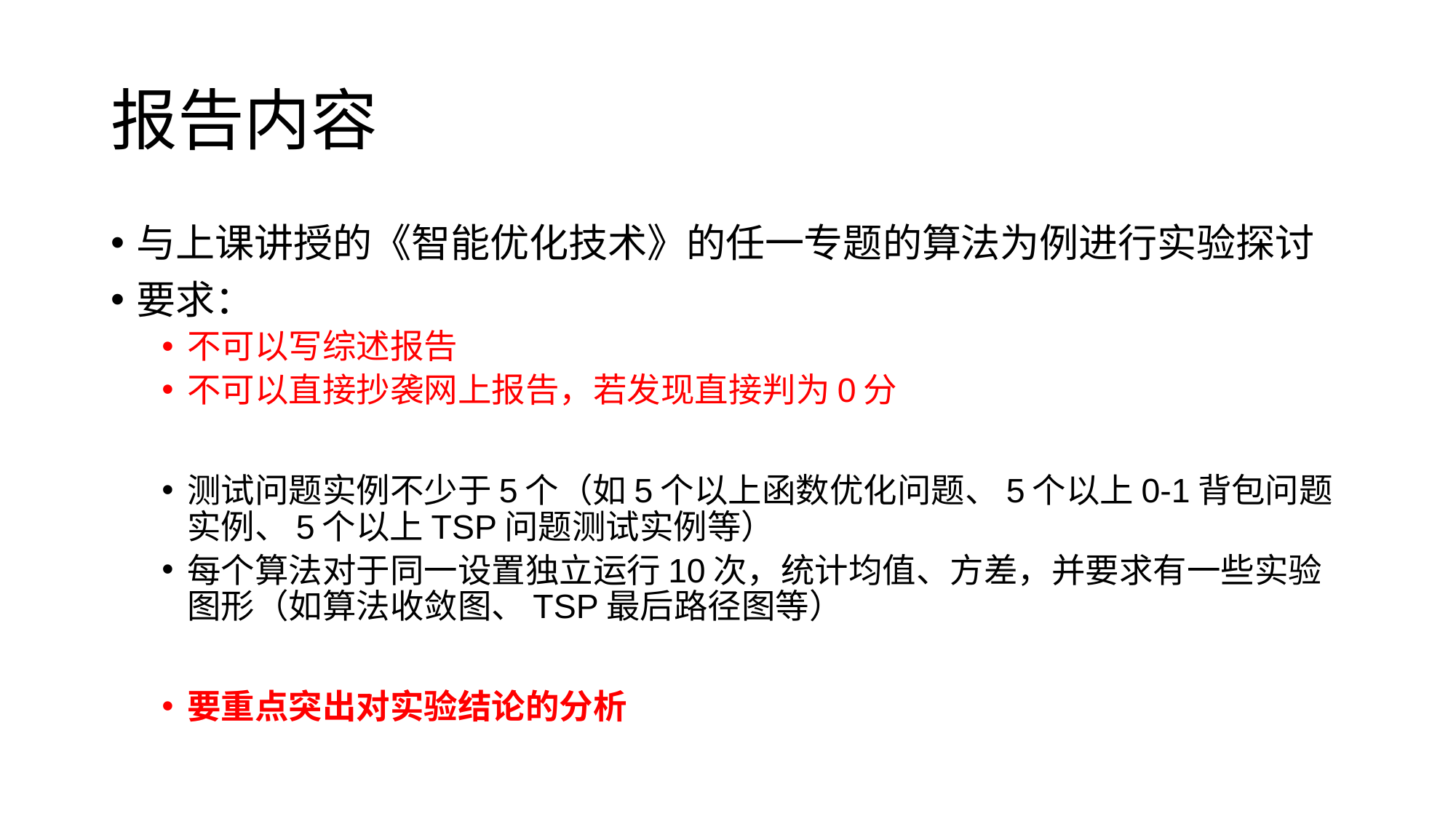

# 报告内容
与上课讲授的《智能优化技术》的任一专题的算法为例进行实验探讨
要求：
不可以写综述报告
不可以直接抄袭网上报告，若发现直接判为0分

测试问题实例不少于5个（如5个以上函数优化问题、5个以上0-1背包问题实例、5个以上TSP问题测试实例等）
每个算法对于同一设置独立运行10次，统计均值、方差，并要求有一些实验图形（如算法收敛图、TSP最后路径图等）

要重点突出对实验结论的分析